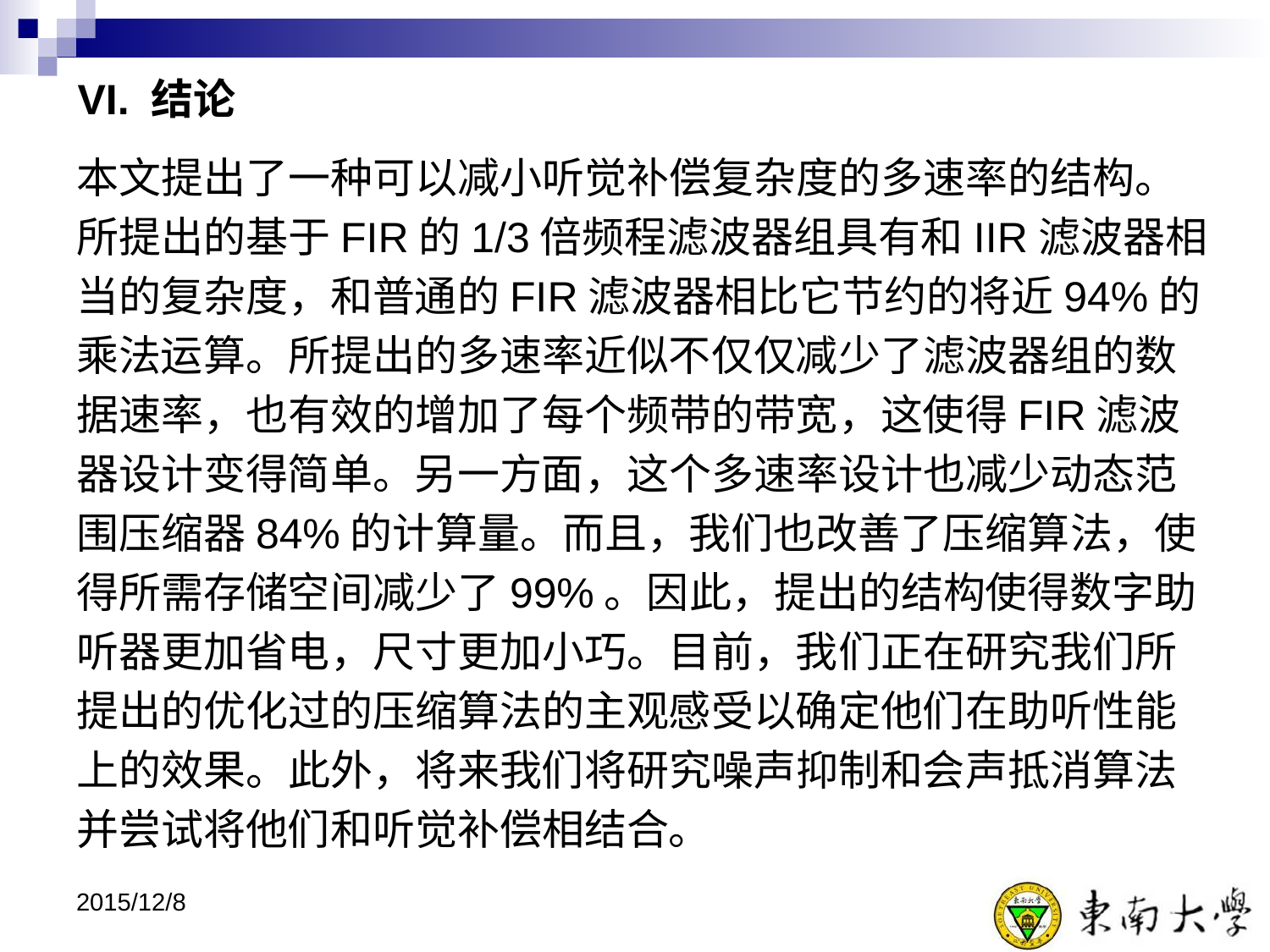

# VI. 结论
本文提出了一种可以减小听觉补偿复杂度的多速率的结构。所提出的基于FIR的1/3倍频程滤波器组具有和IIR滤波器相当的复杂度，和普通的FIR滤波器相比它节约的将近94%的乘法运算。所提出的多速率近似不仅仅减少了滤波器组的数据速率，也有效的增加了每个频带的带宽，这使得FIR滤波器设计变得简单。另一方面，这个多速率设计也减少动态范围压缩器84%的计算量。而且，我们也改善了压缩算法，使得所需存储空间减少了99%。因此，提出的结构使得数字助听器更加省电，尺寸更加小巧。目前，我们正在研究我们所提出的优化过的压缩算法的主观感受以确定他们在助听性能上的效果。此外，将来我们将研究噪声抑制和会声抵消算法并尝试将他们和听觉补偿相结合。
2015/12/8